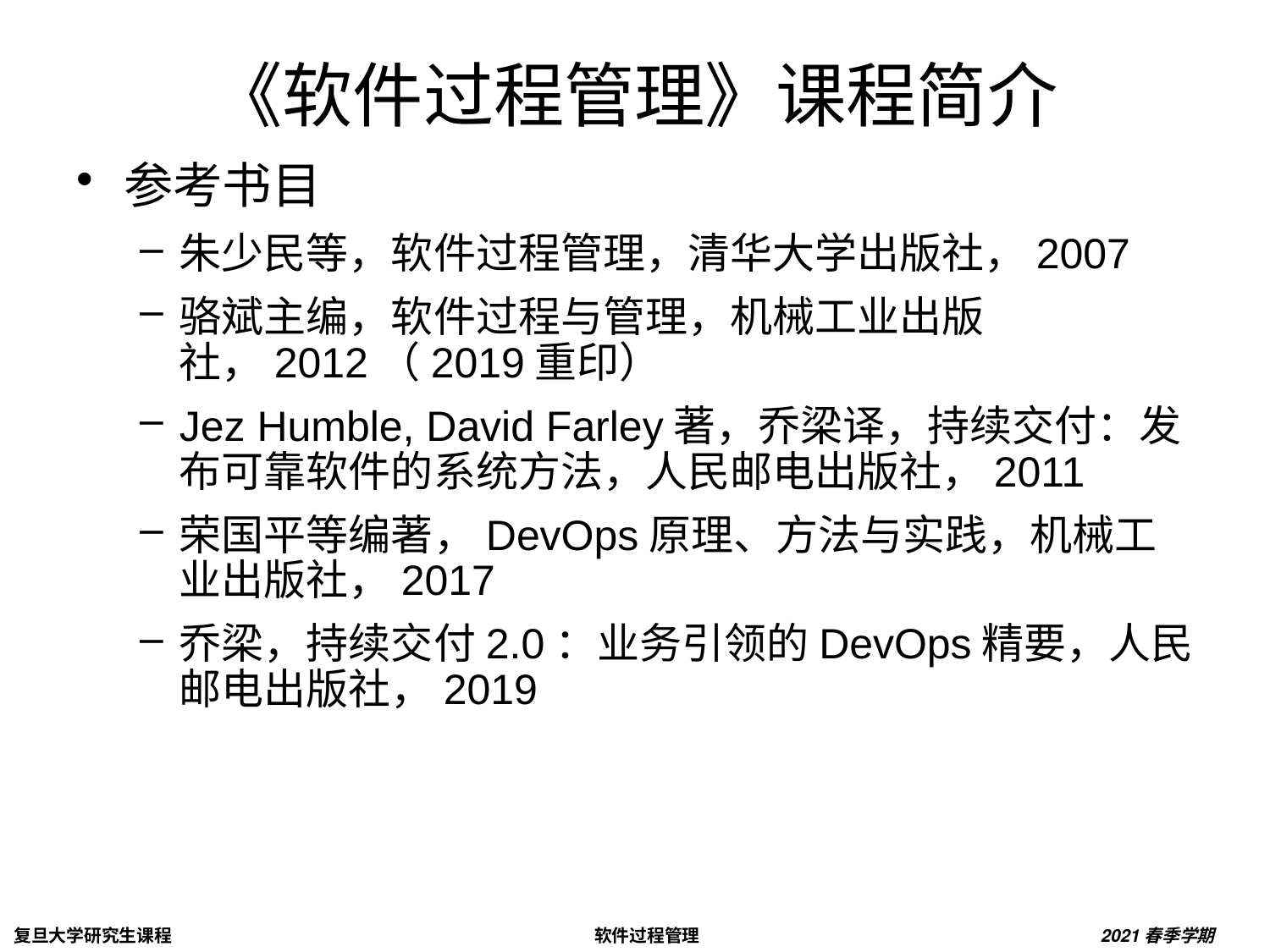

# 《软件过程管理》课程简介
参考书目
朱少民等，软件过程管理，清华大学出版社，2007
骆斌主编，软件过程与管理，机械工业出版社，2012（2019重印）
Jez Humble, David Farley著，乔梁译，持续交付：发布可靠软件的系统方法，人民邮电出版社，2011
荣国平等编著，DevOps原理、方法与实践，机械工业出版社，2017
乔梁，持续交付2.0：业务引领的DevOps精要，人民邮电出版社，2019